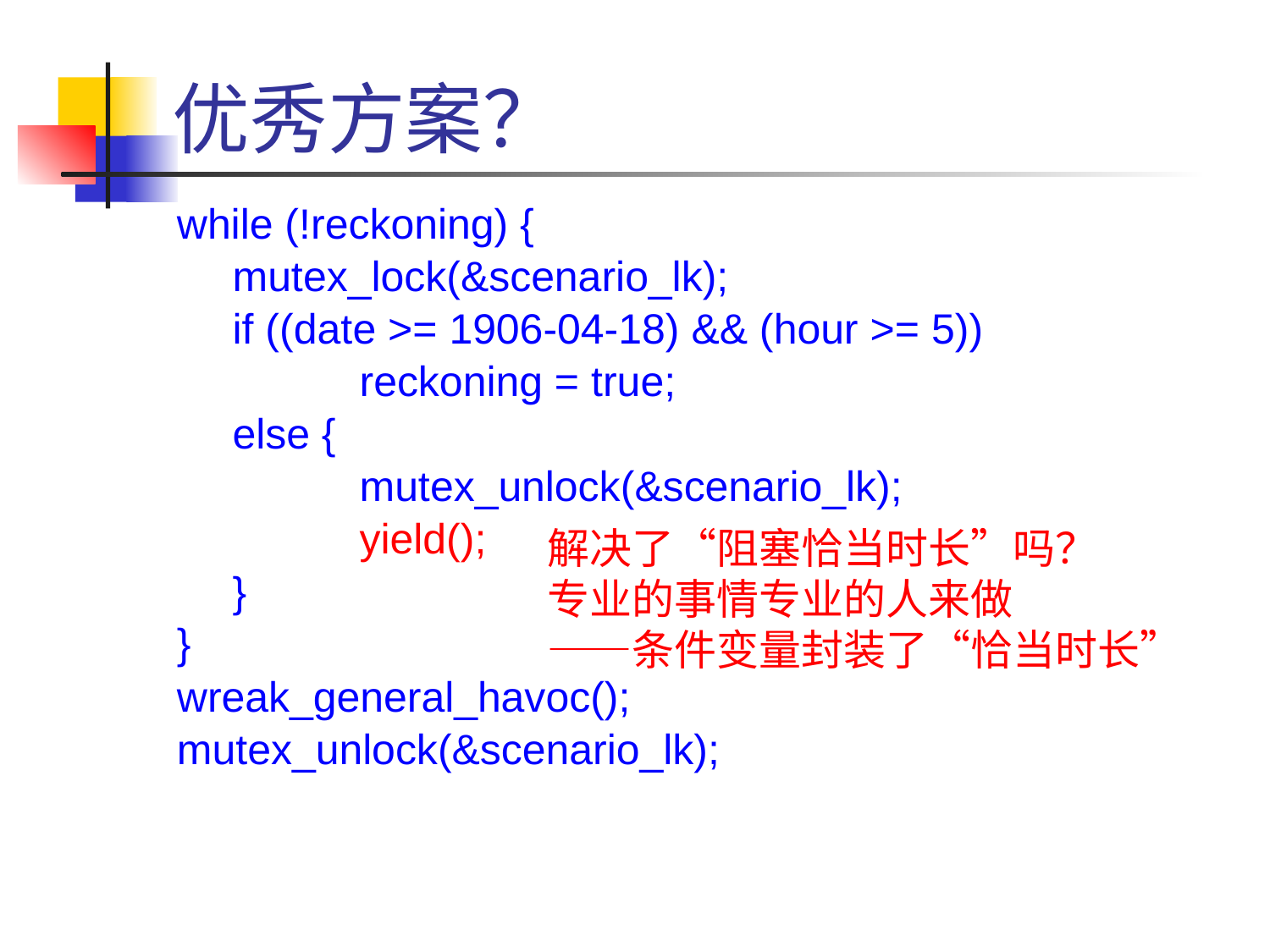

# 优秀方案？
while (!reckoning) {
mutex_lock(&scenario_lk);
if ((date >= 1906-04-18) && (hour >= 5))
	reckoning = true;
else {
	mutex_unlock(&scenario_lk);
	yield();
}
}
wreak_general_havoc();
mutex_unlock(&scenario_lk);

解决了“阻塞恰当时长”吗？
专业的事情专业的人来做
——条件变量封装了“恰当时长”